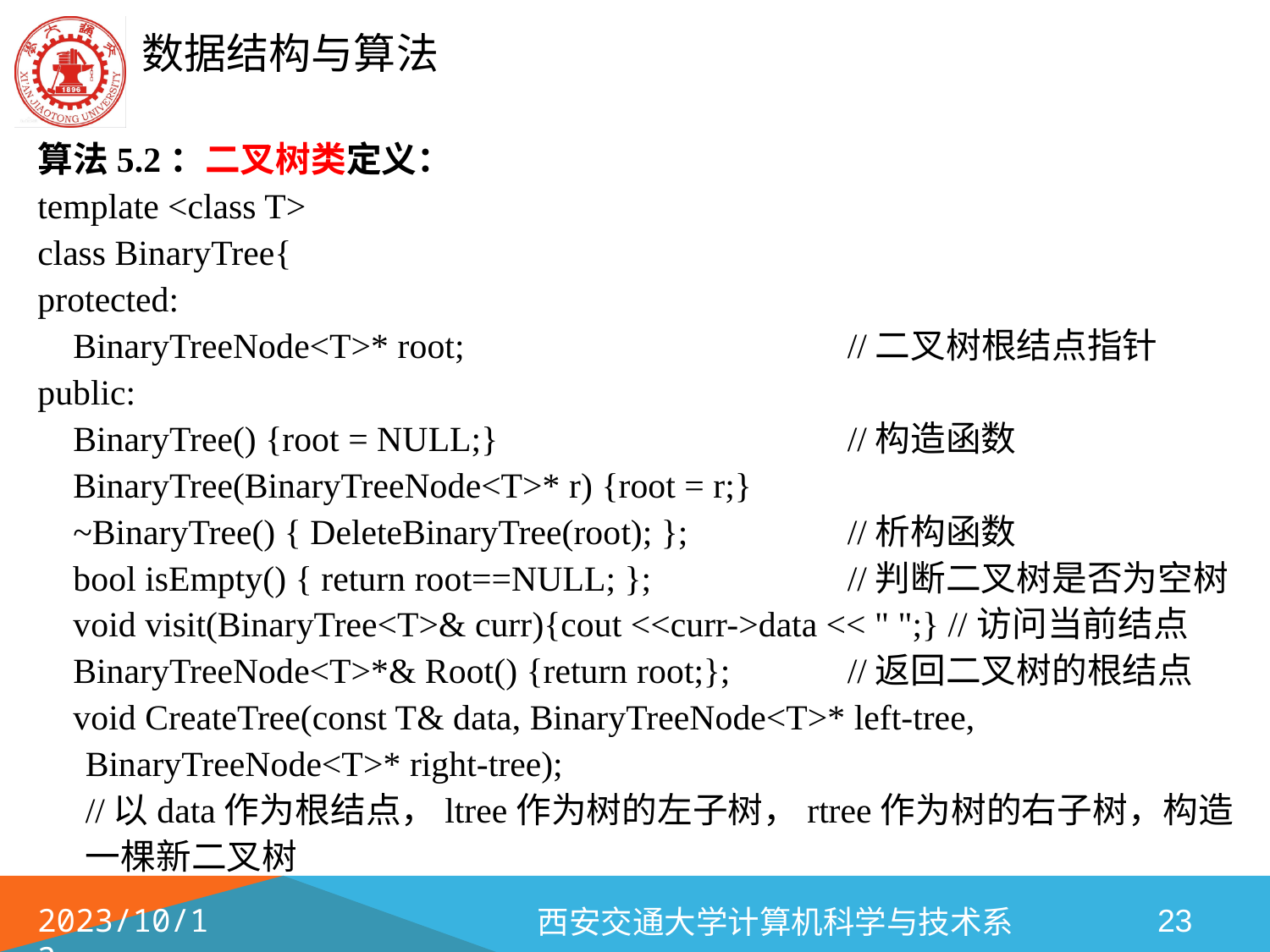

算法5.2：二叉树类定义：
template <class T>
class BinaryTree{
protected:
    BinaryTreeNode<T>* root;        			//二叉树根结点指针
public:
    BinaryTree() {root = NULL;} 			//构造函数
    BinaryTree(BinaryTreeNode<T>* r) {root = r;}
    ~BinaryTree() { DeleteBinaryTree(root); };    	//析构函数
    bool isEmpty() { return root==NULL; };  		//判断二叉树是否为空树
    void visit(BinaryTree<T>& curr){cout <<curr->data << " ";} //访问当前结点
    BinaryTreeNode<T>*& Root() {return root;};   	//返回二叉树的根结点
    void CreateTree(const T& data, BinaryTreeNode<T>* left-tree, BinaryTreeNode<T>* right-tree);
	//以data作为根结点，ltree作为树的左子树，rtree作为树的右子树，构造一棵新二叉树